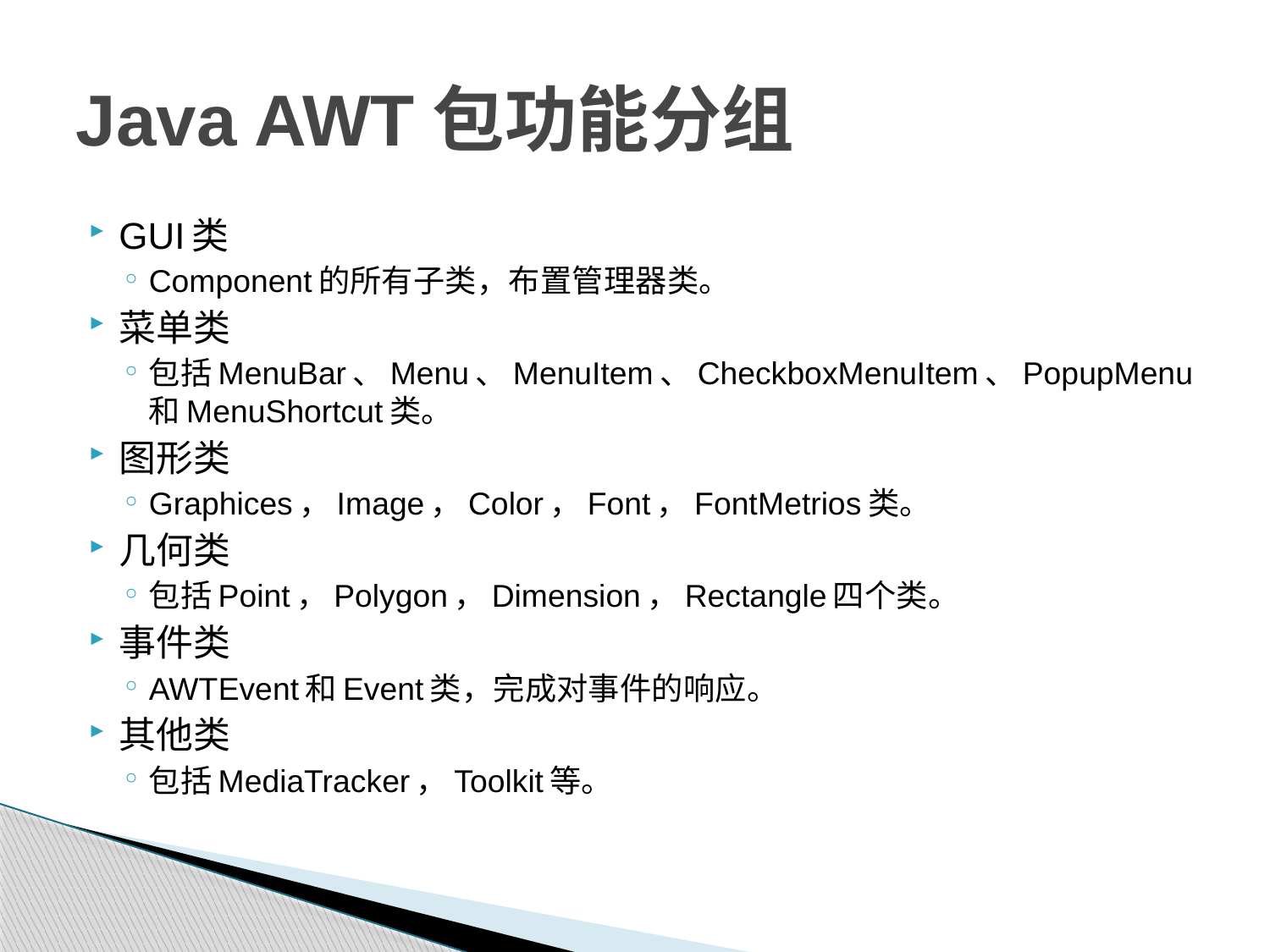

# Java AWT包功能分组
GUI类
Component的所有子类，布置管理器类。
菜单类
包括MenuBar、Menu、MenuItem、CheckboxMenuItem、PopupMenu和MenuShortcut类。
图形类
Graphices，Image，Color，Font，FontMetrios类。
几何类
包括Point，Polygon，Dimension，Rectangle四个类。
事件类
AWTEvent和Event类，完成对事件的响应。
其他类
包括MediaTracker，Toolkit等。